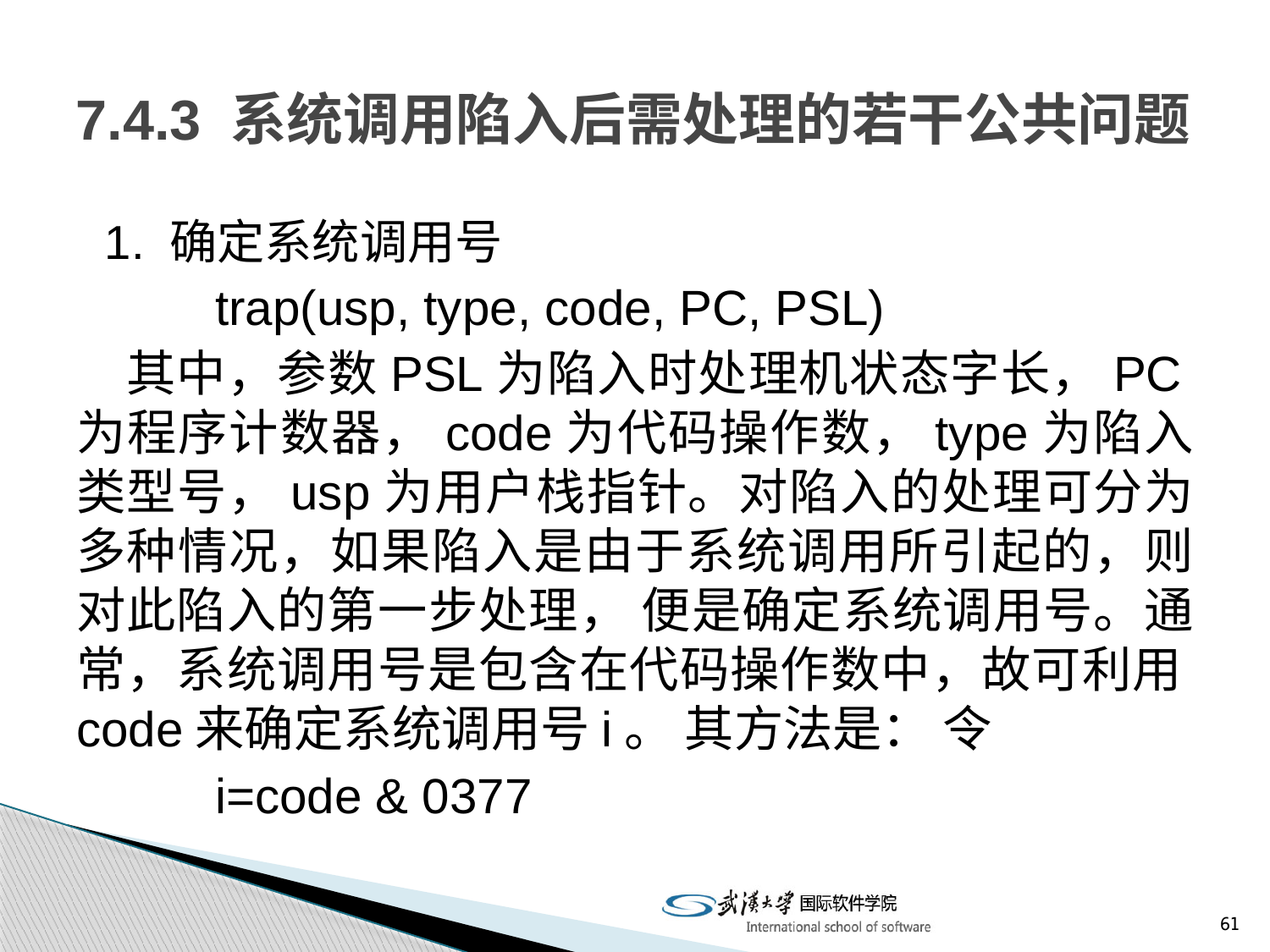

# 7.4.3 系统调用陷入后需处理的若干公共问题
 1. 确定系统调用号
         trap(usp, type, code, PC, PSL)
其中，参数PSL为陷入时处理机状态字长，PC为程序计数器，code为代码操作数，type为陷入类型号，usp为用户栈指针。对陷入的处理可分为多种情况，如果陷入是由于系统调用所引起的，则对此陷入的第一步处理， 便是确定系统调用号。通常，系统调用号是包含在代码操作数中，故可利用code来确定系统调用号i。 其方法是： 令
         i=code & 0377
61